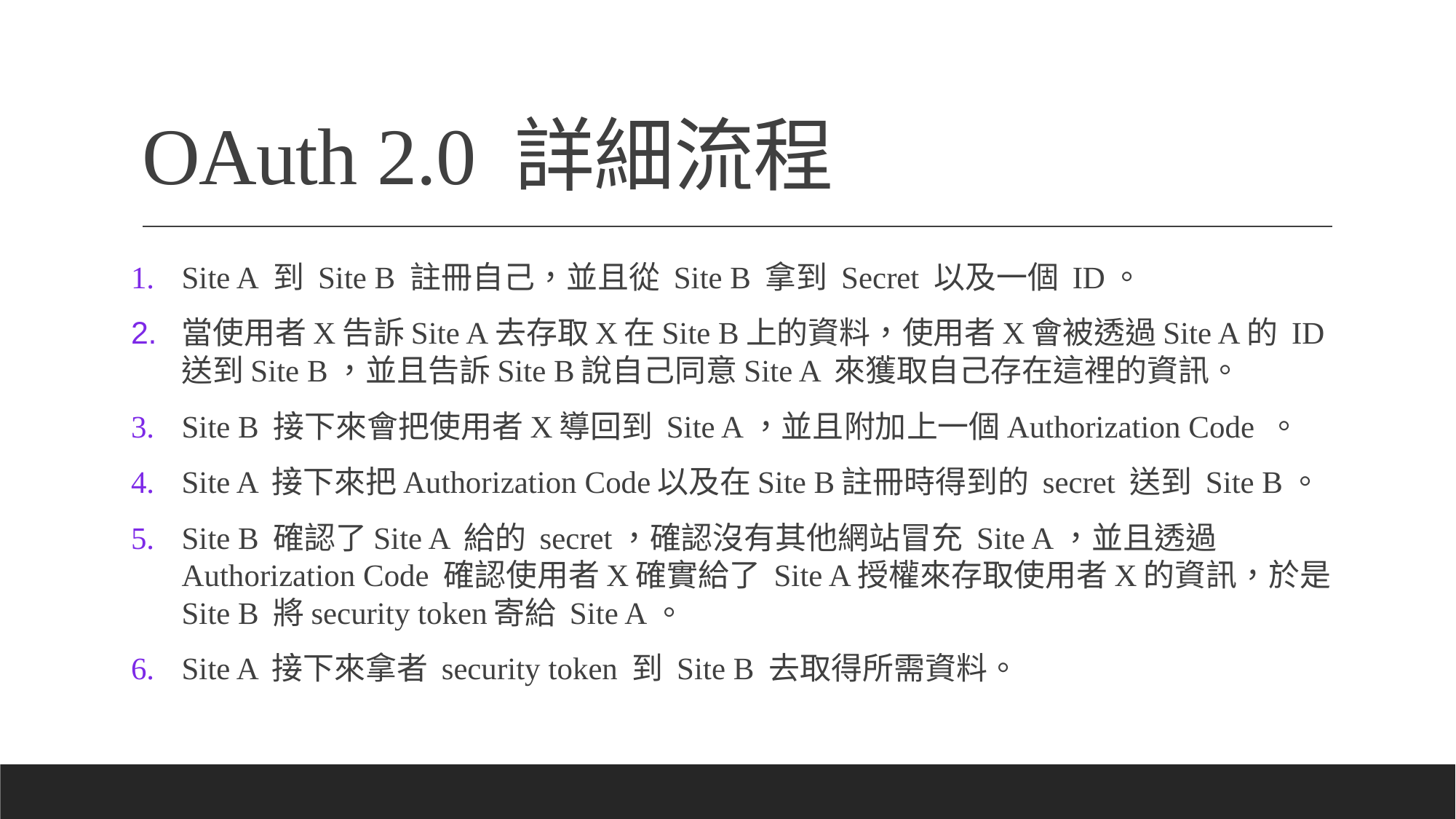

# OAuth 2.0 詳細流程
Site A 到 Site B 註冊自己，並且從 Site B 拿到 Secret 以及一個 ID。
當使用者X告訴Site A去存取X在Site B上的資料，使用者X會被透過Site A的 ID 送到Site B，並且告訴Site B說自己同意Site A 來獲取自己存在這裡的資訊。
Site B 接下來會把使用者X導回到 Site A，並且附加上一個Authorization Code 。
Site A 接下來把Authorization Code以及在Site B註冊時得到的 secret 送到 Site B。
Site B 確認了Site A 給的 secret，確認沒有其他網站冒充 Site A，並且透過 Authorization Code 確認使用者X確實給了 Site A授權來存取使用者X的資訊，於是 Site B 將security token寄給 Site A。
Site A 接下來拿者 security token 到 Site B 去取得所需資料。